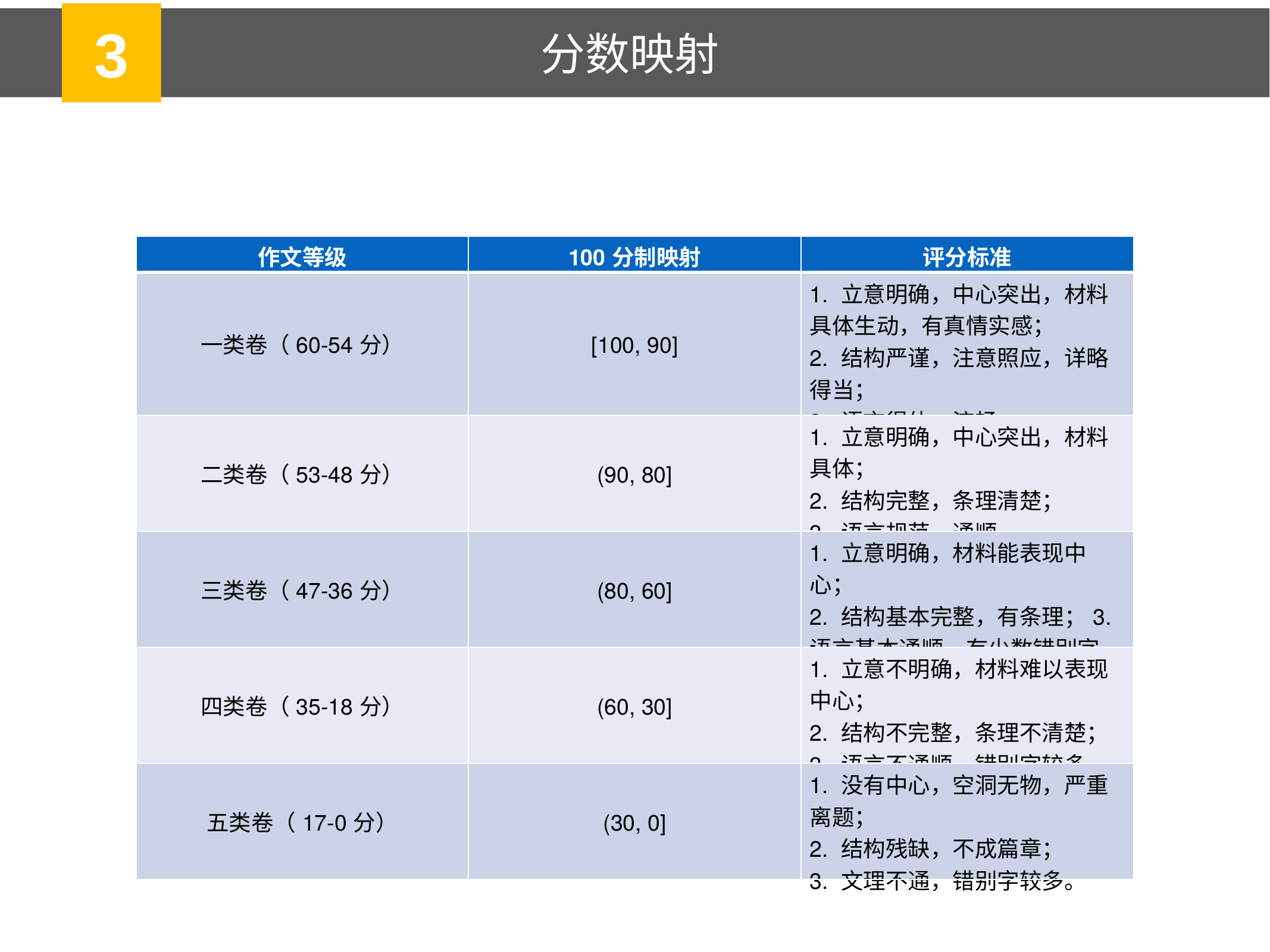

3

分数映射
| 作文等级 | 100分制映射 | 评分标准 |
| --- | --- | --- |
| 一类卷（60-54分） | [100, 90] | 1. 立意明确，中心突出，材料具体生动，有真情实感； 2. 结构严谨，注意照应，详略得当； 3. 语言得体、流畅。 |
| 二类卷（53-48分） | (90, 80] | 1. 立意明确，中心突出，材料具体； 2. 结构完整，条理清楚； 3. 语言规范、通顺。 |
| 三类卷（47-36分） | (80, 60] | 1. 立意明确，材料能表现中心； 2. 结构基本完整，有条理；3. 语言基本通顺，有少数错别字。 |
| 四类卷（35-18分） | (60, 30] | 1. 立意不明确，材料难以表现中心； 2. 结构不完整，条理不清楚； 3. 语言不通顺，错别字较多。 |
| 五类卷（17-0分） | (30, 0] | 1. 没有中心，空洞无物，严重离题； 2. 结构残缺，不成篇章； 3. 文理不通，错别字较多。 |